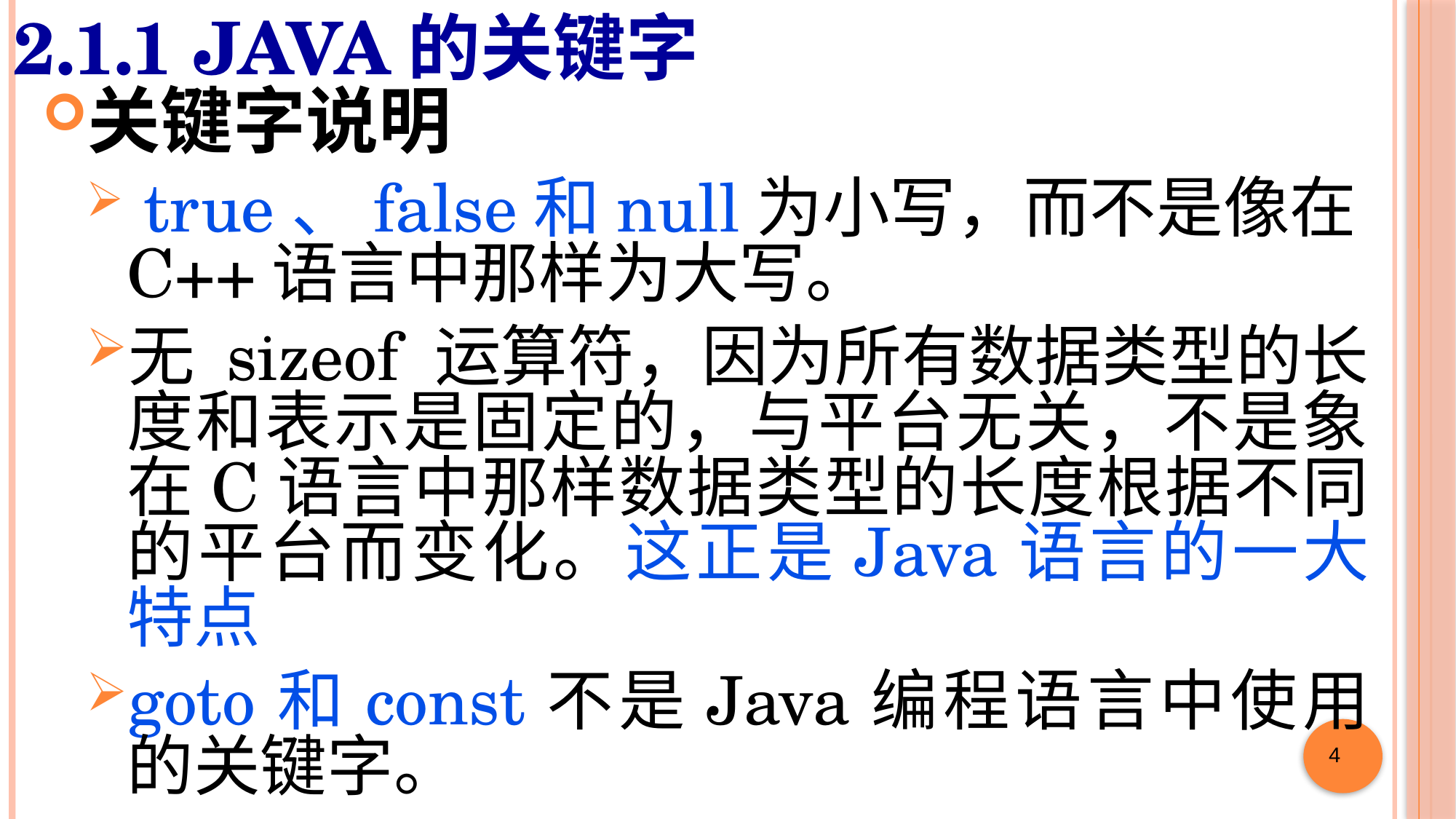

# 2.1.1 Java的关键字
关键字说明
 true、false和null为小写，而不是像在C++语言中那样为大写。
无 sizeof 运算符，因为所有数据类型的长度和表示是固定的，与平台无关，不是象在C语言中那样数据类型的长度根据不同的平台而变化。这正是Java语言的一大特点
goto和const不是Java编程语言中使用的关键字。

4